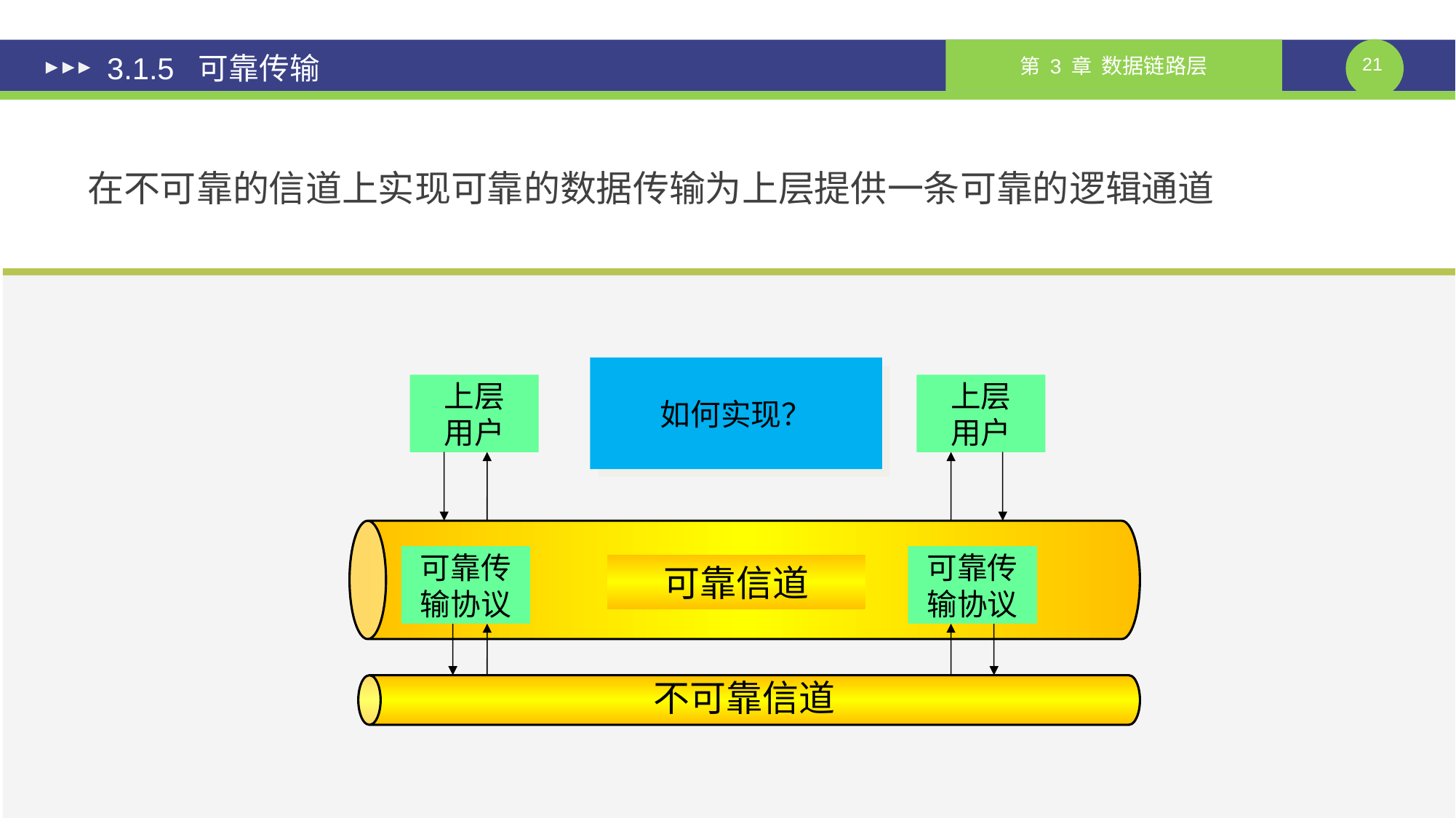

# 3.1.5  可靠传输
在不可靠的信道上实现可靠的数据传输为上层提供一条可靠的逻辑通道

如何实现？
上层
用户
上层
用户

可靠信道
可靠传输协议
可靠传输协议

不可靠信道
课件制作人：谢钧 谢希仁